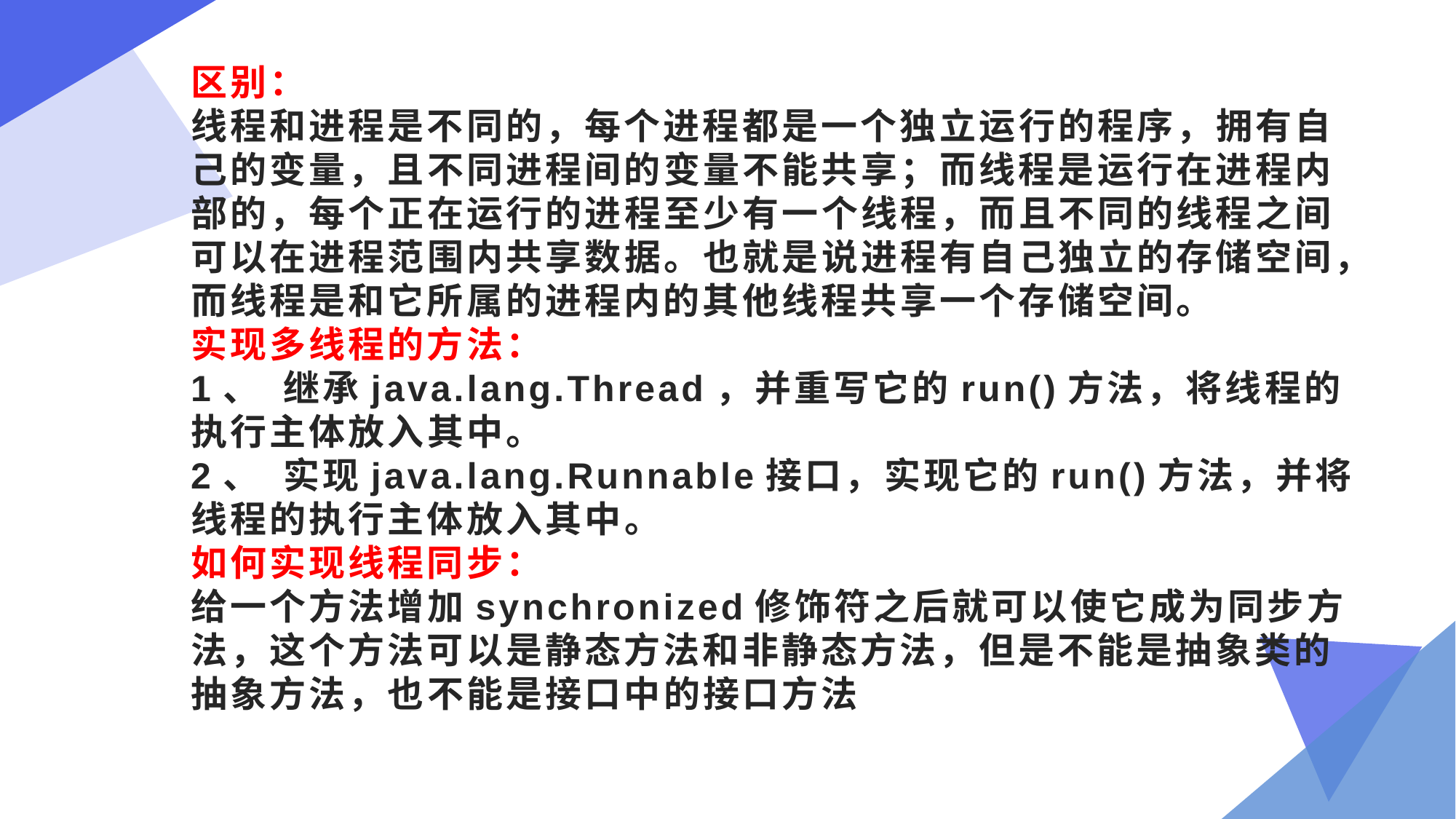

# 区别：  线程和进程是不同的，每个进程都是一个独立运行的程序，拥有自己的变量，且不同进程间的变量不能共享；而线程是运行在进程内部的，每个正在运行的进程至少有一个线程，而且不同的线程之间可以在进程范围内共享数据。也就是说进程有自己独立的存储空间，而线程是和它所属的进程内的其他线程共享一个存储空间。  实现多线程的方法：  1、 继承java.lang.Thread，并重写它的run()方法，将线程的执行主体放入其中。 2、 实现java.lang.Runnable接口，实现它的run()方法，并将线程的执行主体放入其中。  如何实现线程同步：  给一个方法增加synchronized修饰符之后就可以使它成为同步方法，这个方法可以是静态方法和非静态方法，但是不能是抽象类的抽象方法，也不能是接口中的接口方法